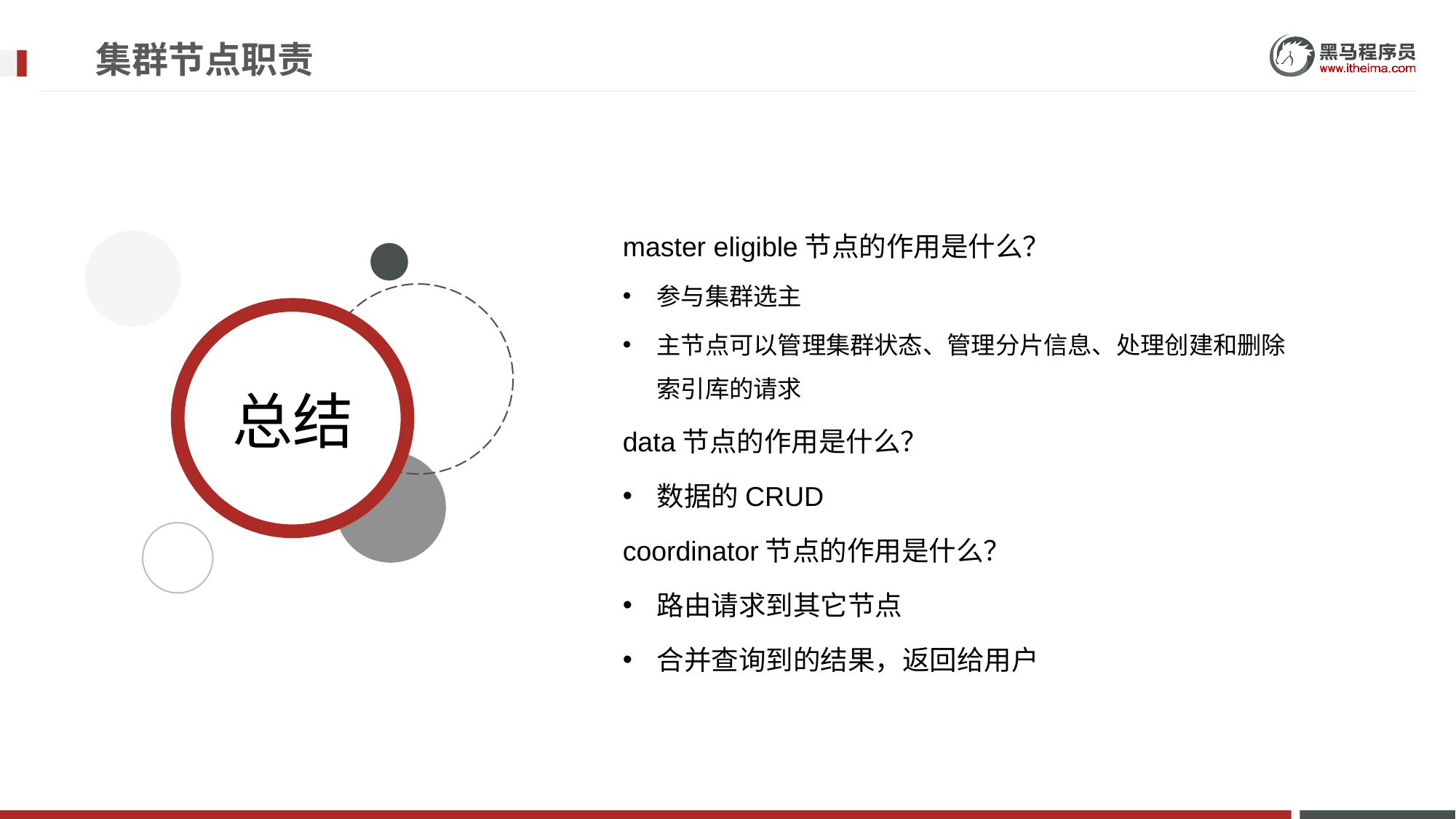

# 集群节点职责
master eligible节点的作用是什么？
参与集群选主
主节点可以管理集群状态、管理分片信息、处理创建和删除索引库的请求
data节点的作用是什么？
数据的CRUD
coordinator节点的作用是什么？
路由请求到其它节点
合并查询到的结果，返回给用户